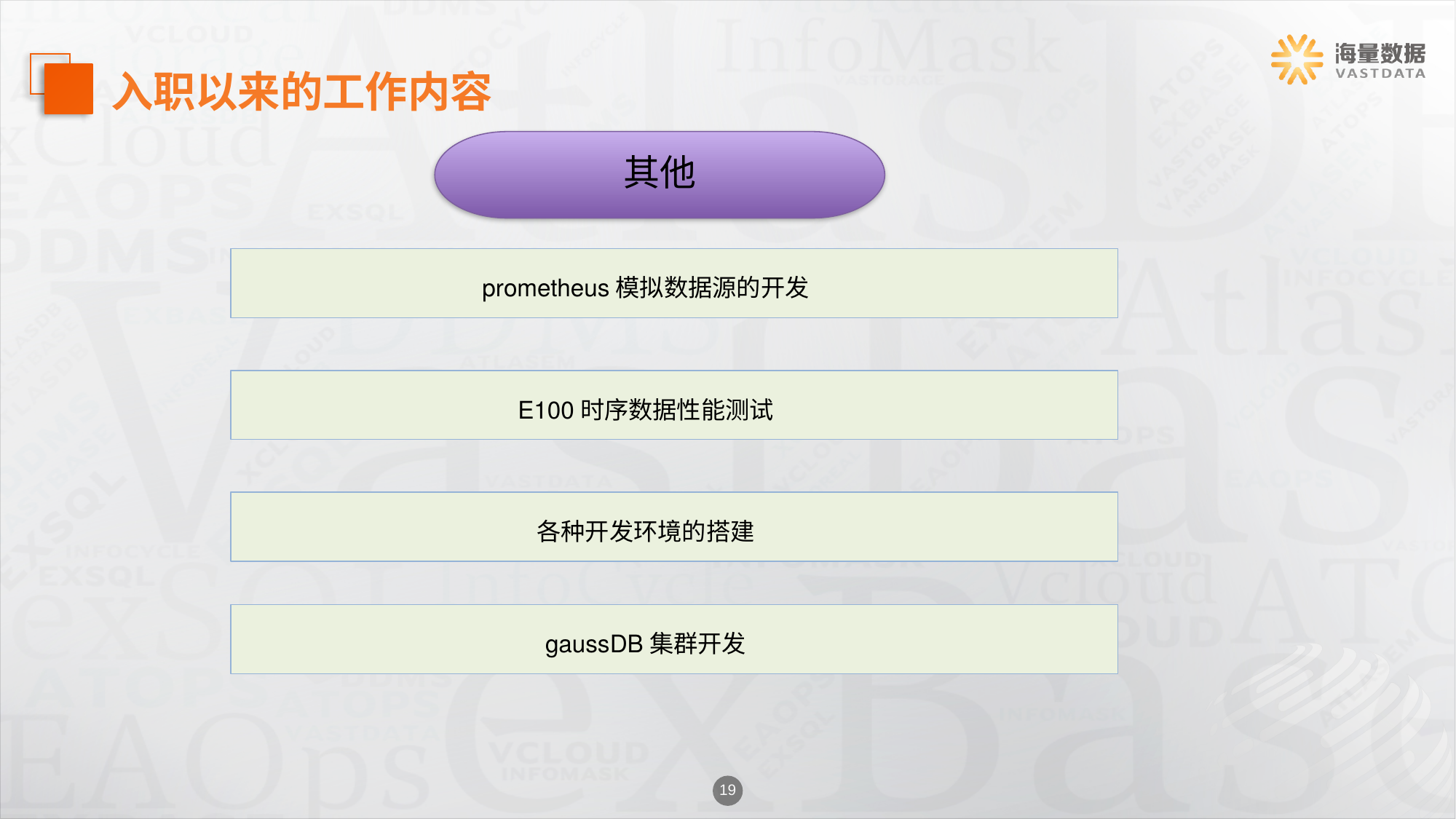

入职以来的工作内容

其他

prometheus模拟数据源的开发

E100时序数据性能测试

各种开发环境的搭建

gaussDB集群开发